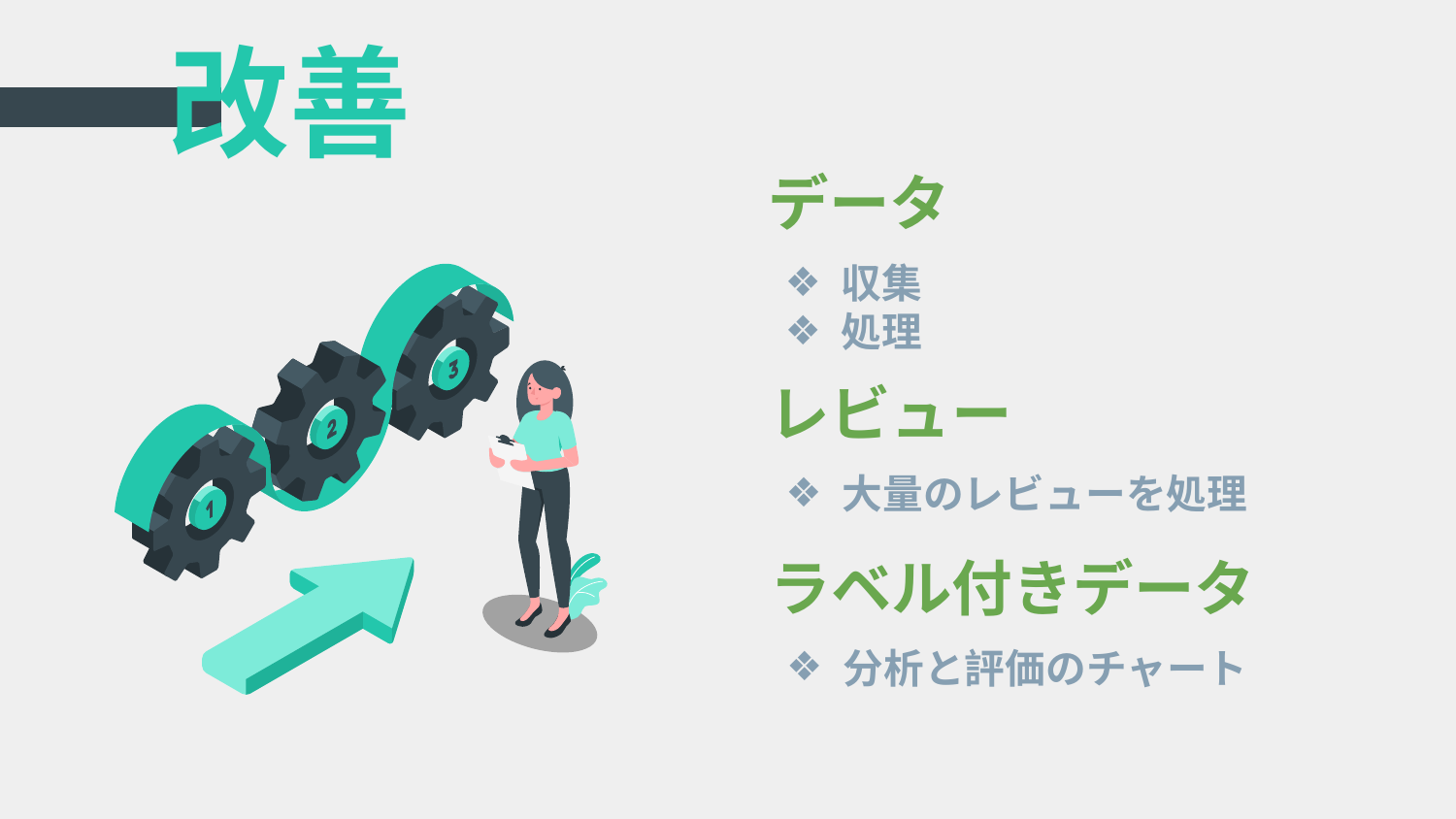

# 改善
データ
収集
処理

レビュー

大量のレビューを処理

ラベル付きデータ

分析と評価のチャート